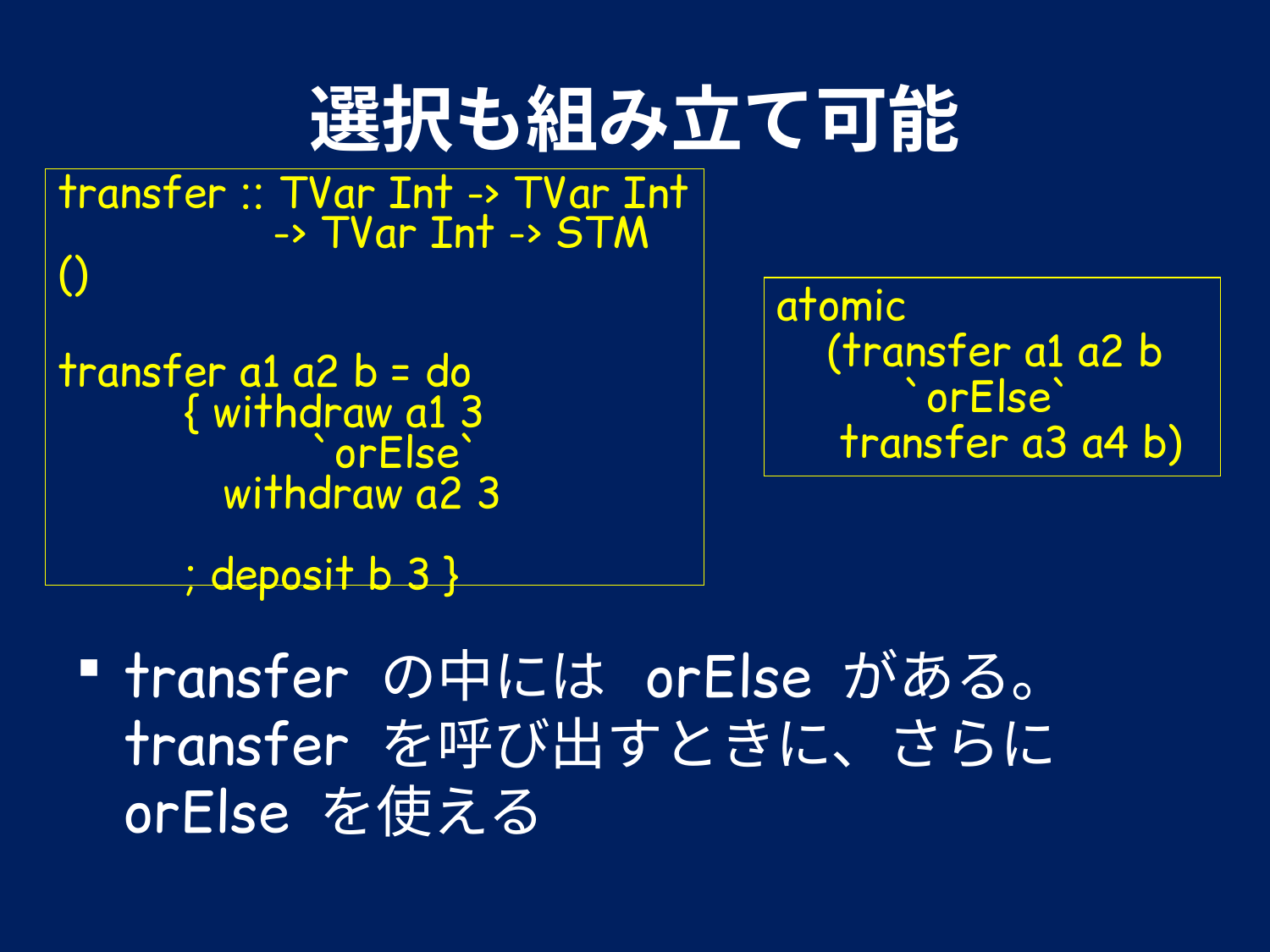

# 選択も組み立て可能
transfer :: TVar Int -> TVar Int
	       -> TVar Int -> STM ()

transfer a1 a2 b = do
	{ withdraw a1 3
		`orElse`
	   withdraw a2 3
	; deposit b 3 }
atomic
	(transfer a1 a2 b
		`orElse`
	 transfer a3 a4 b)
transfer の中には  orElse がある。 transfer を呼び出すときに、さらに orElse を使える